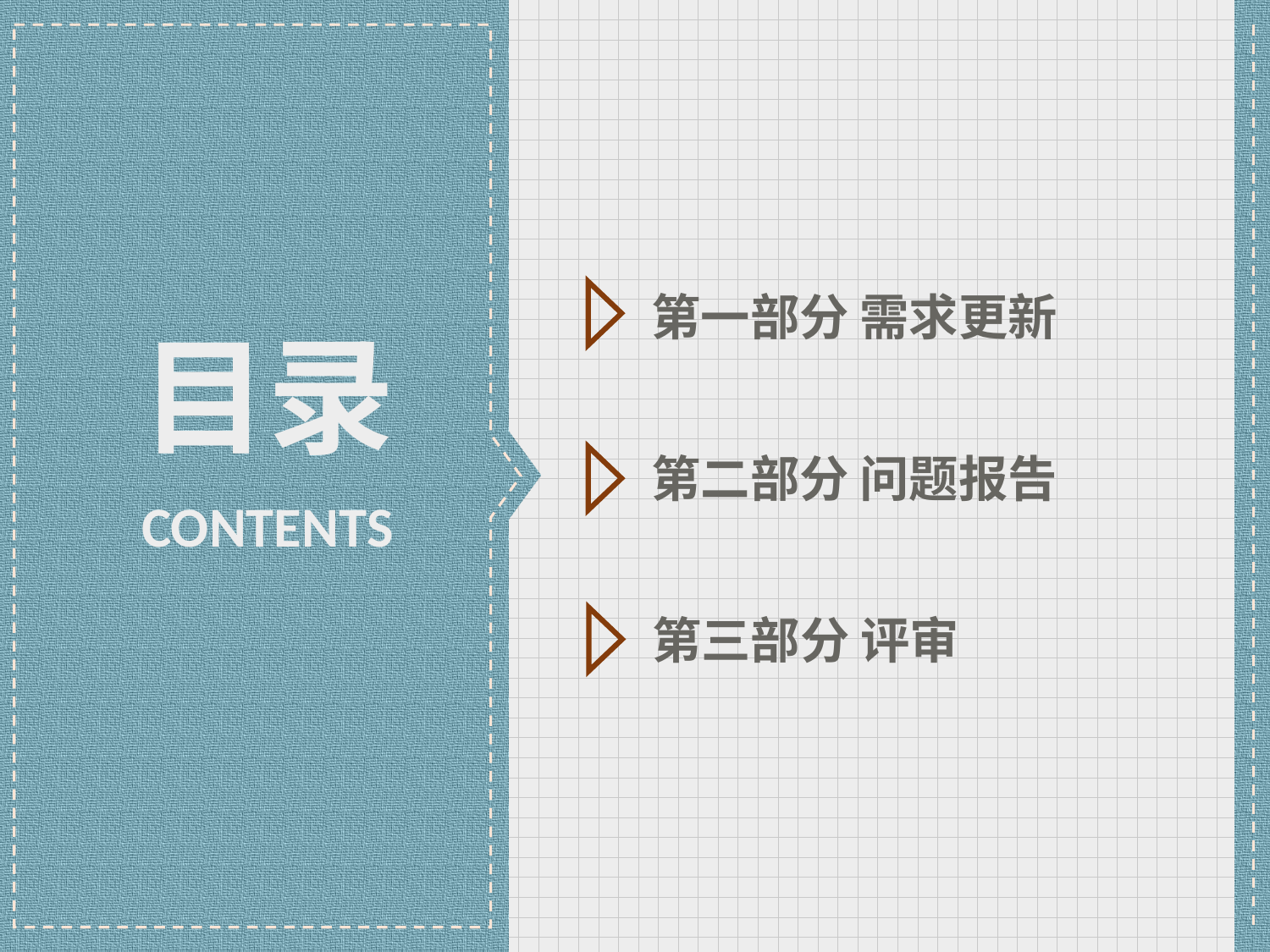

第一部分 需求更新

目录
第二部分 问题报告

CONTENTS
第三部分 评审